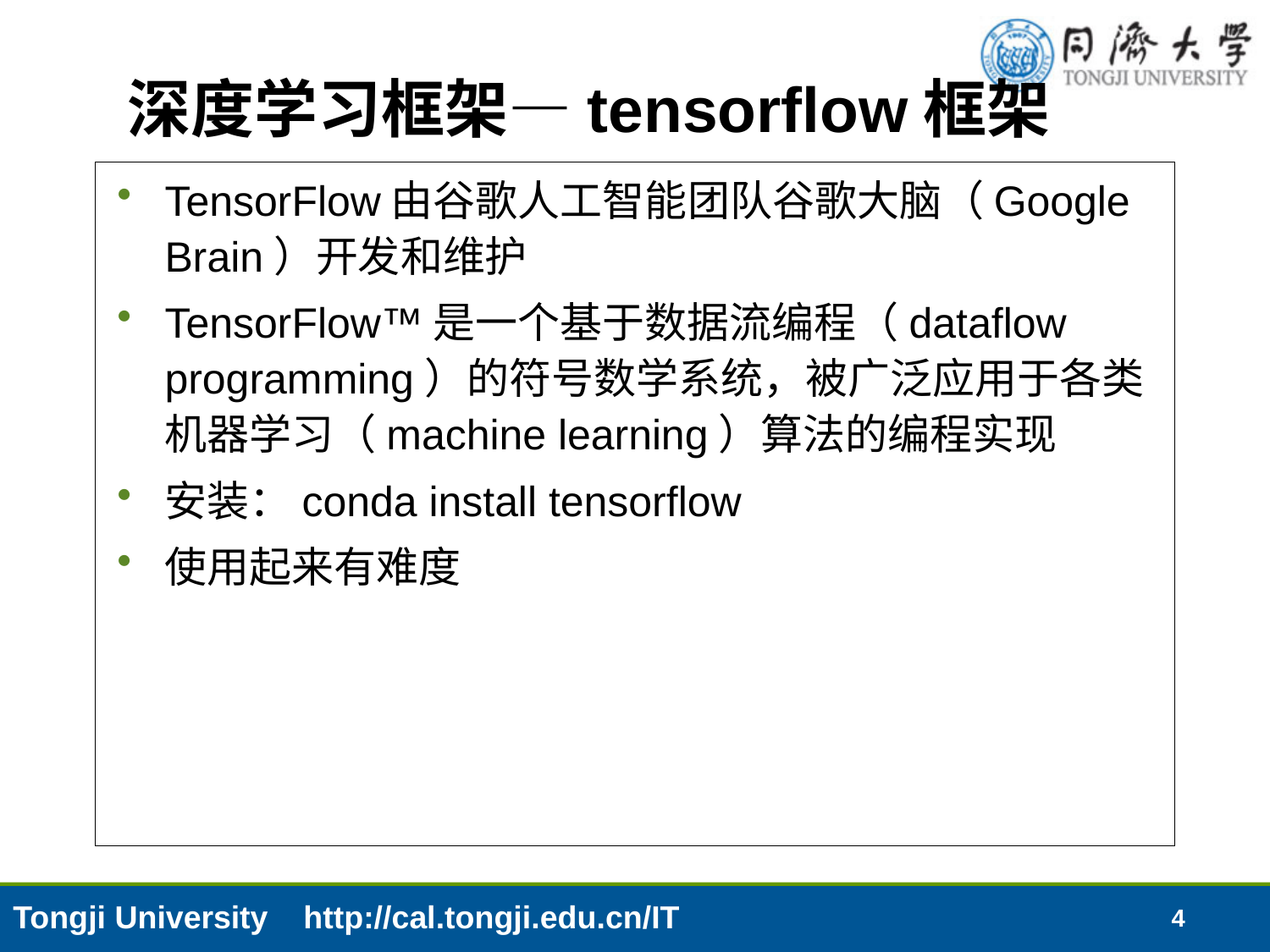

# 深度学习框架—tensorflow框架
TensorFlow由谷歌人工智能团队谷歌大脑（Google Brain）开发和维护
TensorFlow™是一个基于数据流编程（dataflow programming）的符号数学系统，被广泛应用于各类机器学习（machine learning）算法的编程实现
安装：conda install tensorflow
使用起来有难度